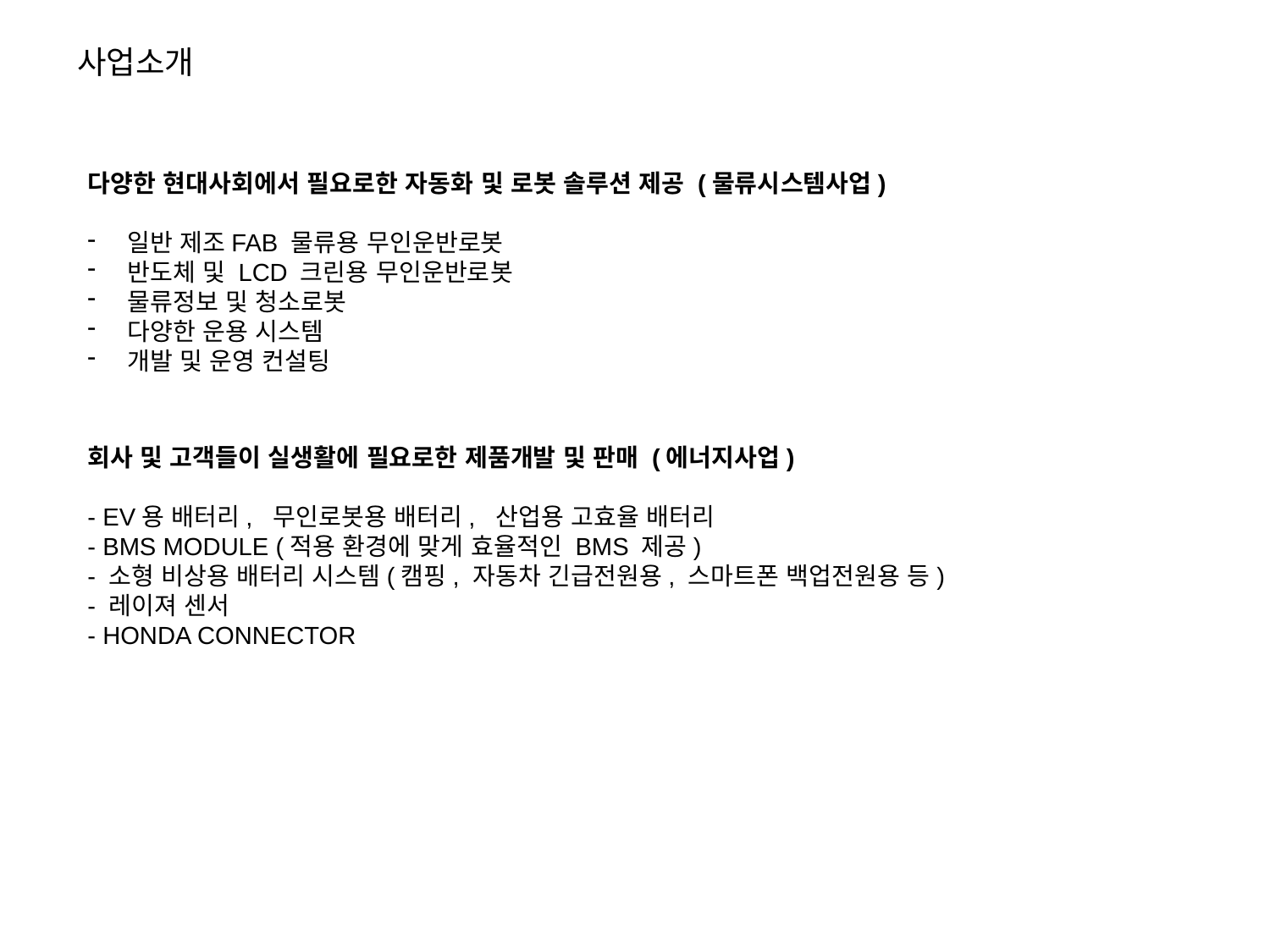

사업소개
다양한 현대사회에서 필요로한 자동화 및 로봇 솔루션 제공 (물류시스템사업)

일반 제조FAB 물류용 무인운반로봇
반도체 및 LCD 크린용 무인운반로봇
물류정보 및 청소로봇
다양한 운용 시스템
개발 및 운영 컨설팅
회사 및 고객들이 실생활에 필요로한 제품개발 및 판매 (에너지사업)

- EV용 배터리,  무인로봇용 배터리,  산업용 고효율 배터리
- BMS MODULE (적용 환경에 맞게 효율적인 BMS 제공)
- 소형 비상용 배터리 시스템(캠핑, 자동차 긴급전원용, 스마트폰 백업전원용 등)
- 레이져 센서
- HONDA CONNECTOR